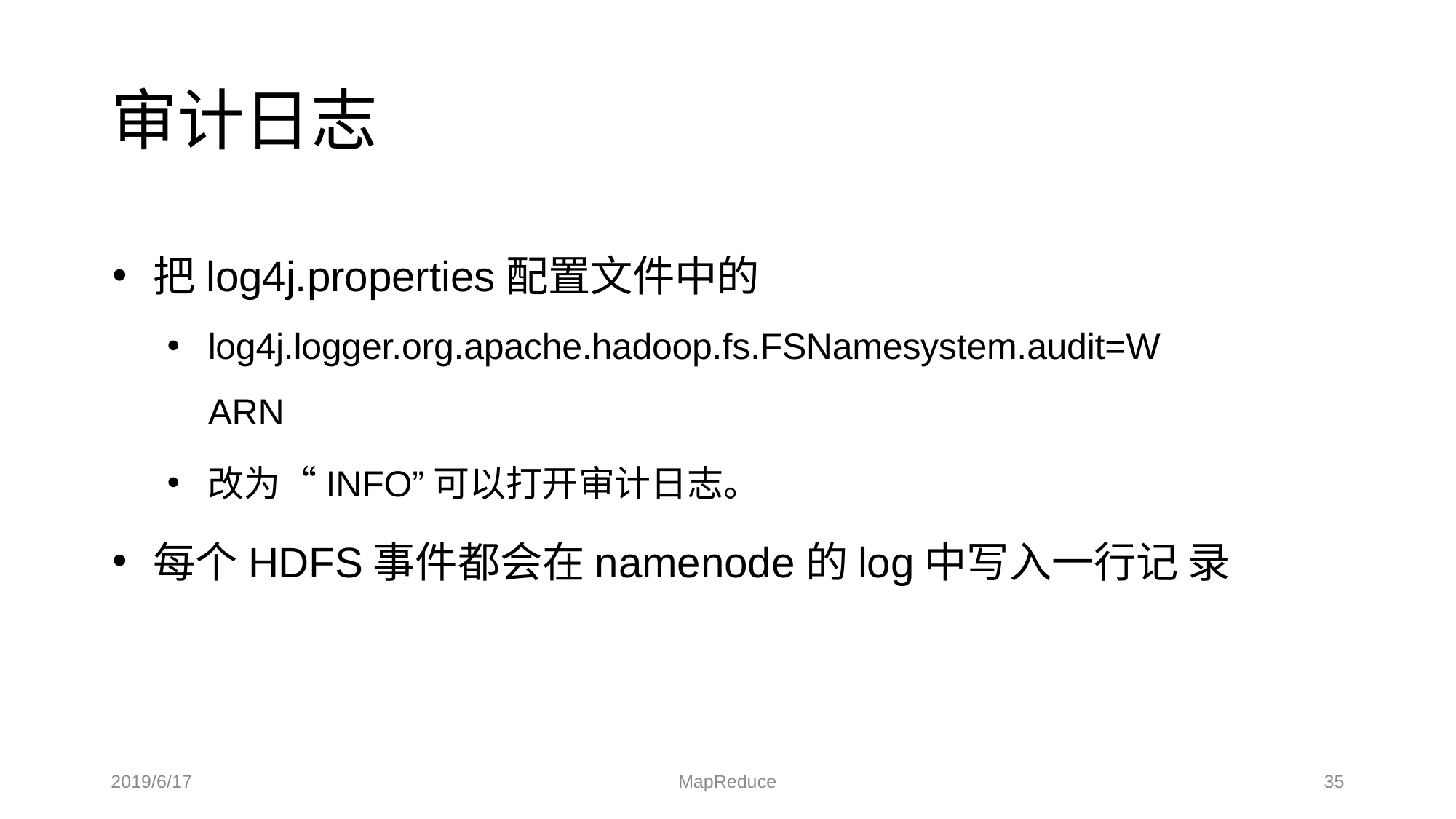

# 审计日志
把log4j.properties配置文件中的
log4j.logger.org.apache.hadoop.fs.FSNamesystem.audit=WARN
改为“INFO”可以打开审计日志。
每个HDFS事件都会在namenode的log中写入一行记 录

2019/6/17
MapReduce
35